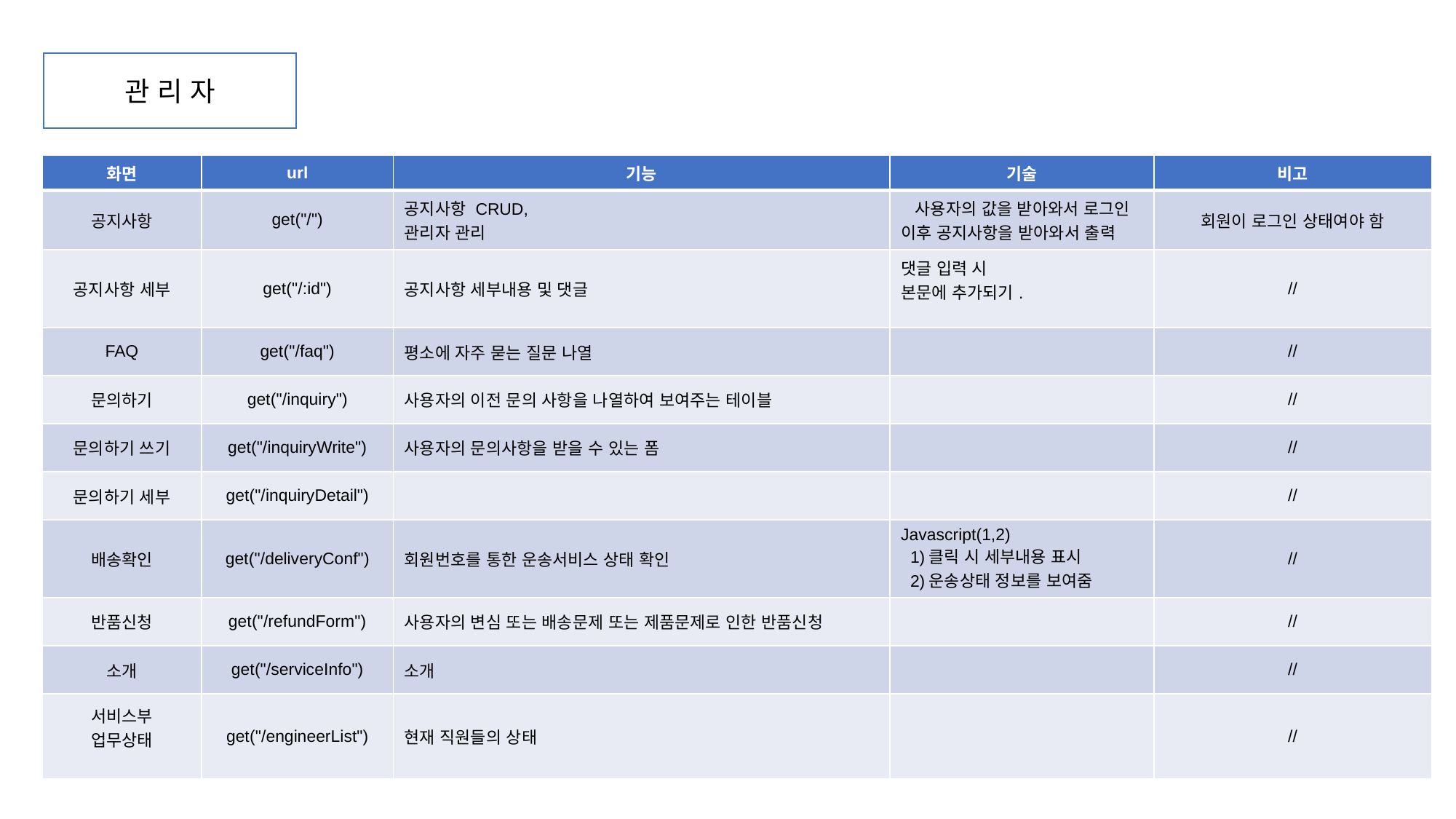

관 리 자
| 화면 | url | 기능 | 기술 | 비고 |
| --- | --- | --- | --- | --- |
| 공지사항 | get("/") | 공지사항 CRUD, 관리자 관리 | 사용자의 값을 받아와서 로그인 이후 공지사항을 받아와서 출력 | 회원이 로그인 상태여야 함 |
| 공지사항 세부 | get("/:id") | 공지사항 세부내용 및 댓글 | 댓글 입력 시 본문에 추가되기. | // |
| FAQ | get("/faq") | 평소에 자주 묻는 질문 나열 |  | // |
| 문의하기 | get("/inquiry") | 사용자의 이전 문의 사항을 나열하여 보여주는 테이블 |  | // |
| 문의하기 쓰기 | get("/inquiryWrite") | 사용자의 문의사항을 받을 수 있는 폼 |  | // |
| 문의하기 세부 | get("/inquiryDetail") |  |  | // |
| 배송확인 | get("/deliveryConf") | 회원번호를 통한 운송서비스 상태 확인 | Javascript(1,2)   1)클릭 시 세부내용 표시   2)운송상태 정보를 보여줌 | // |
| 반품신청 | get("/refundForm") | 사용자의 변심 또는 배송문제 또는 제품문제로 인한 반품신청 |  | // |
| 소개 | get("/serviceInfo") | 소개 |  | // |
| 서비스부 업무상태 | get("/engineerList") | 현재 직원들의 상태 |  | // |